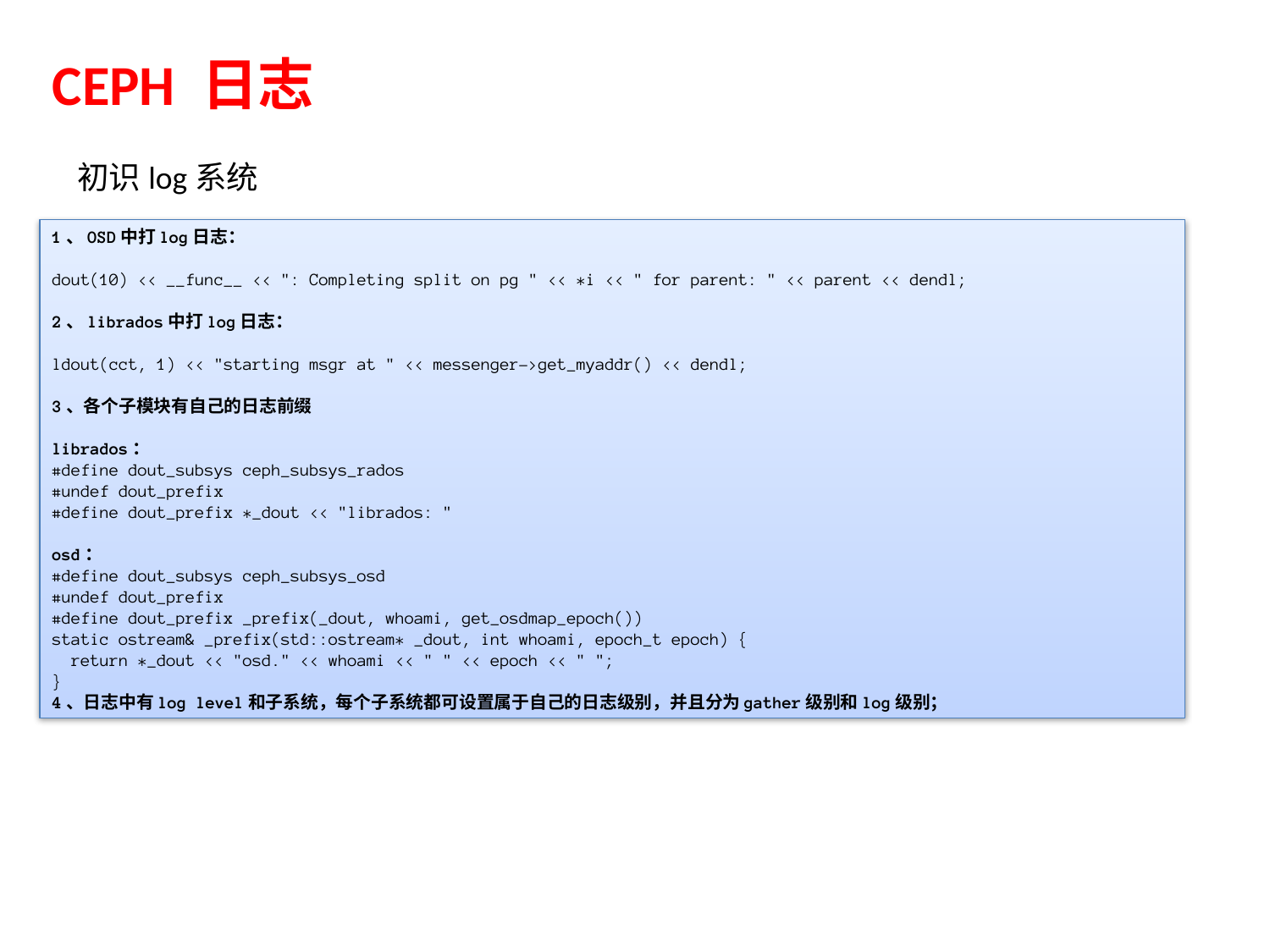

CEPH 日志
初识log系统
1、OSD中打log日志：

dout(10) << __func__ << ": Completing split on pg " << *i << " for parent: " << parent << dendl;

2、librados中打log日志：

ldout(cct, 1) << "starting msgr at " << messenger->get_myaddr() << dendl;

3、各个子模块有自己的日志前缀

librados：
#define dout_subsys ceph_subsys_rados
#undef dout_prefix
#define dout_prefix *_dout << "librados: "

osd：
#define dout_subsys ceph_subsys_osd
#undef dout_prefix
#define dout_prefix _prefix(_dout, whoami, get_osdmap_epoch())
static ostream& _prefix(std::ostream* _dout, int whoami, epoch_t epoch) {
  return *_dout << "osd." << whoami << " " << epoch << " ";
}
4、日志中有log level和子系统，每个子系统都可设置属于自己的日志级别，并且分为gather级别和log级别；